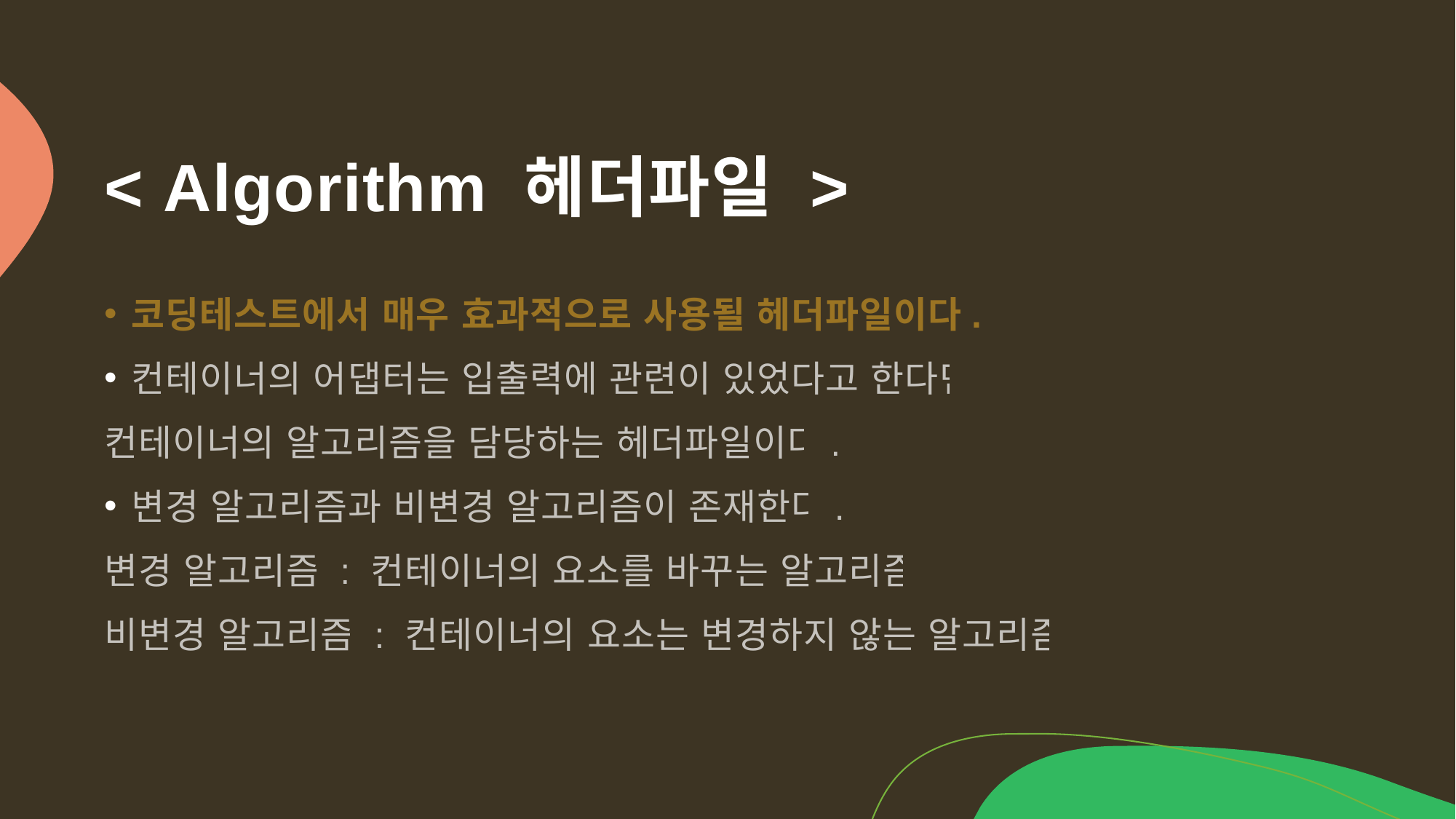

# < Algorithm 헤더파일 >
코딩테스트에서 매우 효과적으로 사용될 헤더파일이다.
컨테이너의 어댑터는 입출력에 관련이 있었다고 한다면
컨테이너의 알고리즘을 담당하는 헤더파일이다.
변경 알고리즘과 비변경 알고리즘이 존재한다.
변경 알고리즘 : 컨테이너의 요소를 바꾸는 알고리즘
비변경 알고리즘 : 컨테이너의 요소는 변경하지 않는 알고리즘